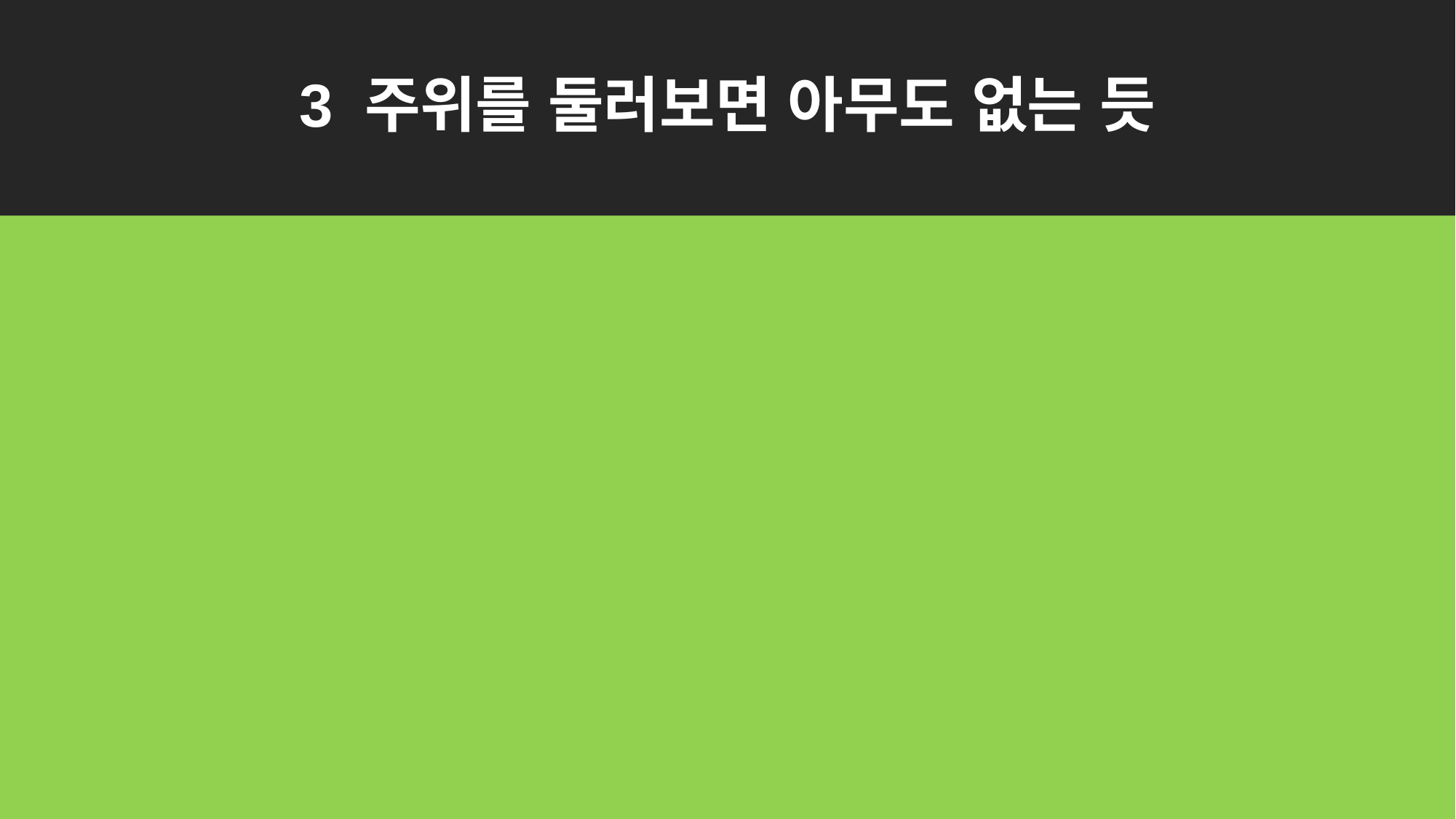

# 3 주위를 둘러보면 아무도 없는 듯